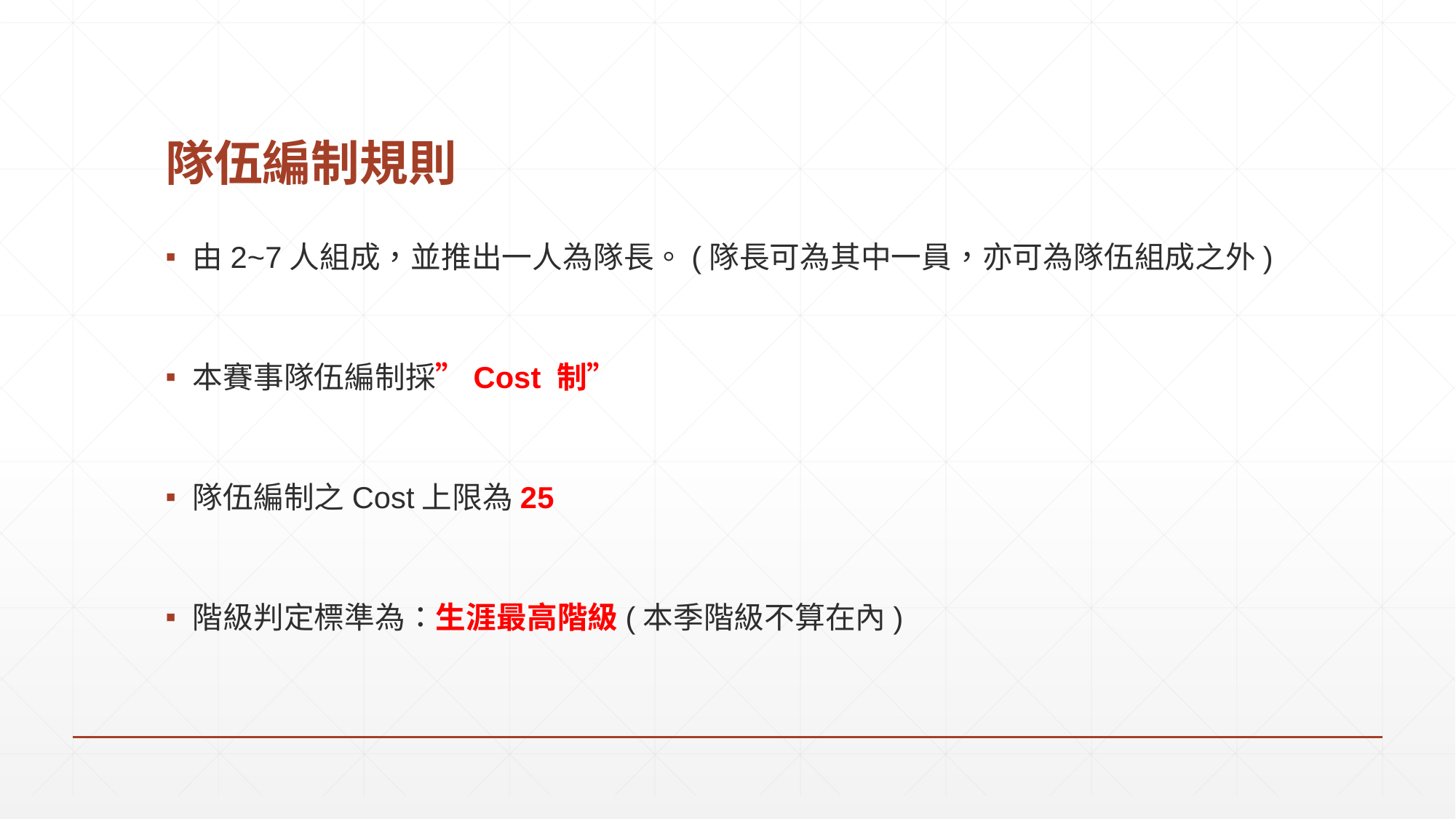

# 隊伍編制規則
由2~7人組成，並推出一人為隊長。(隊長可為其中一員，亦可為隊伍組成之外)

本賽事隊伍編制採”Cost 制”

隊伍編制之Cost上限為25

階級判定標準為：生涯最高階級(本季階級不算在內)